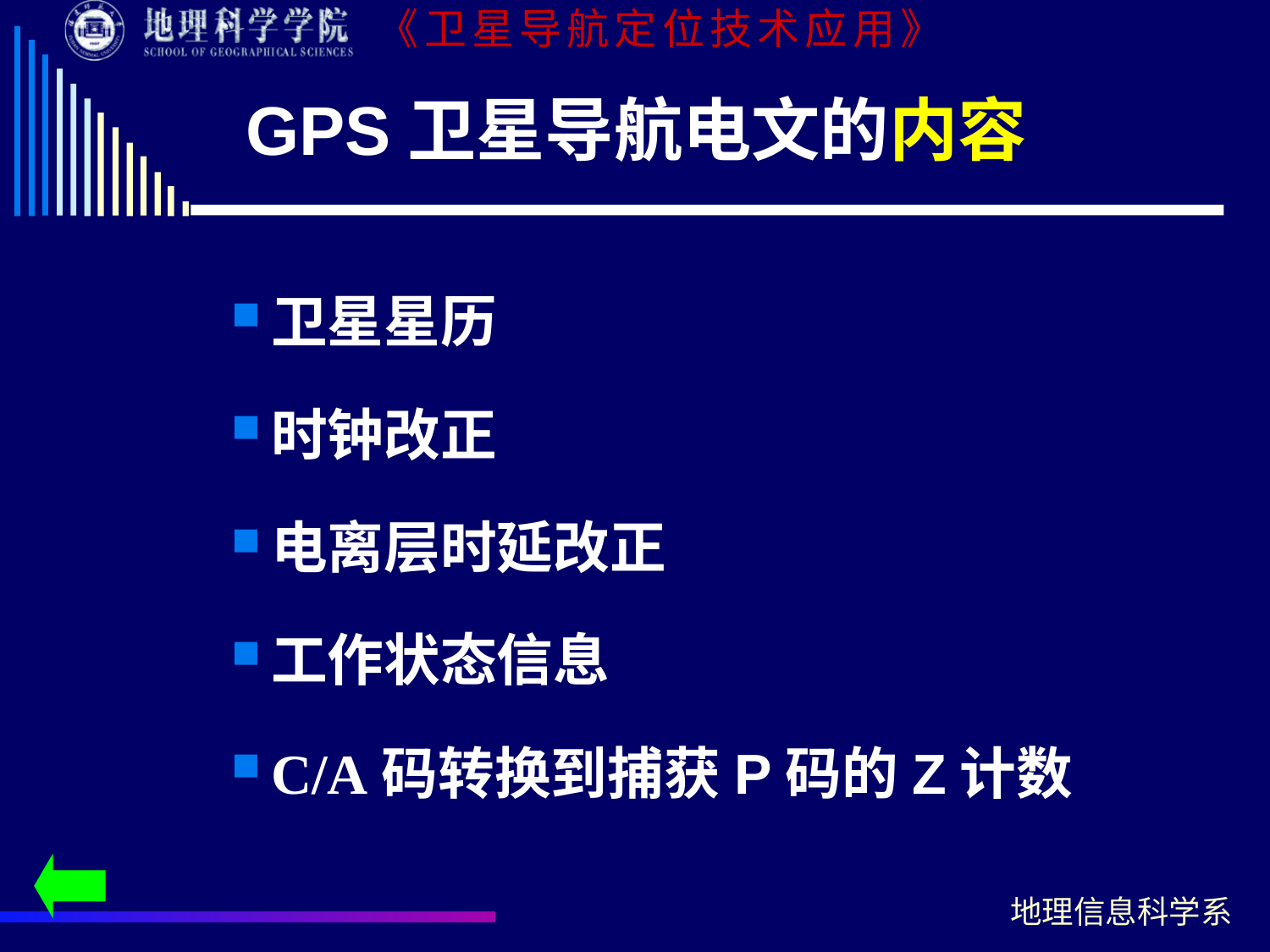

# GPS卫星导航电文的内容
卫星星历
时钟改正
电离层时延改正
工作状态信息
C/A码转换到捕获P码的Z计数